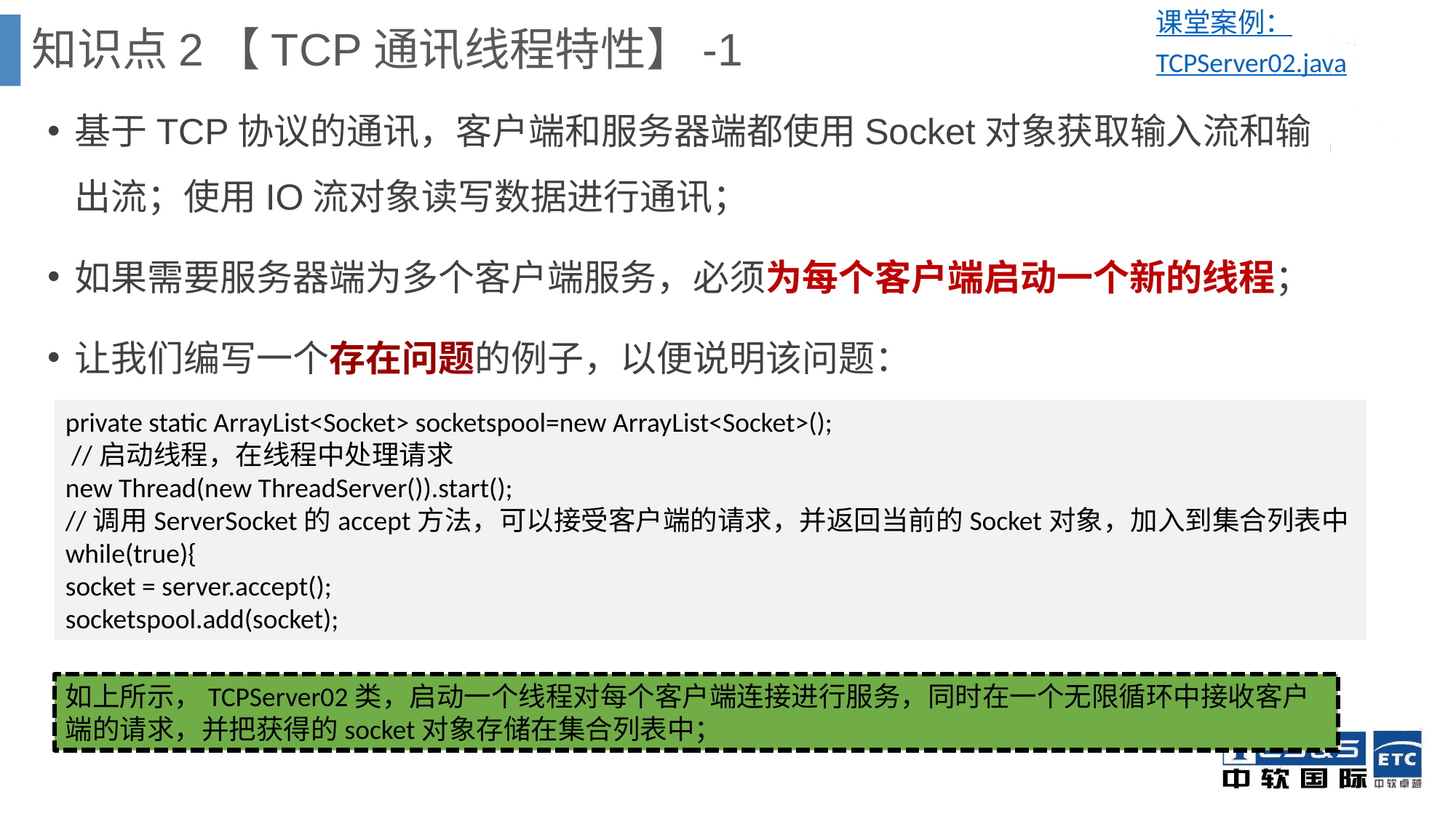

课堂案例：TCPServer02.java
知识点2【TCP通讯线程特性】-1
基于TCP协议的通讯，客户端和服务器端都使用Socket对象获取输入流和输出流；使用IO流对象读写数据进行通讯；
如果需要服务器端为多个客户端服务，必须为每个客户端启动一个新的线程；
让我们编写一个存在问题的例子，以便说明该问题：
private static ArrayList<Socket> socketspool=new ArrayList<Socket>();
 //启动线程，在线程中处理请求
new Thread(new ThreadServer()).start();
//调用ServerSocket的accept方法，可以接受客户端的请求，并返回当前的Socket对象，加入到集合列表中
while(true){
socket = server.accept();
socketspool.add(socket);
如上所示，TCPServer02类，启动一个线程对每个客户端连接进行服务，同时在一个无限循环中接收客户端的请求，并把获得的socket对象存储在集合列表中；